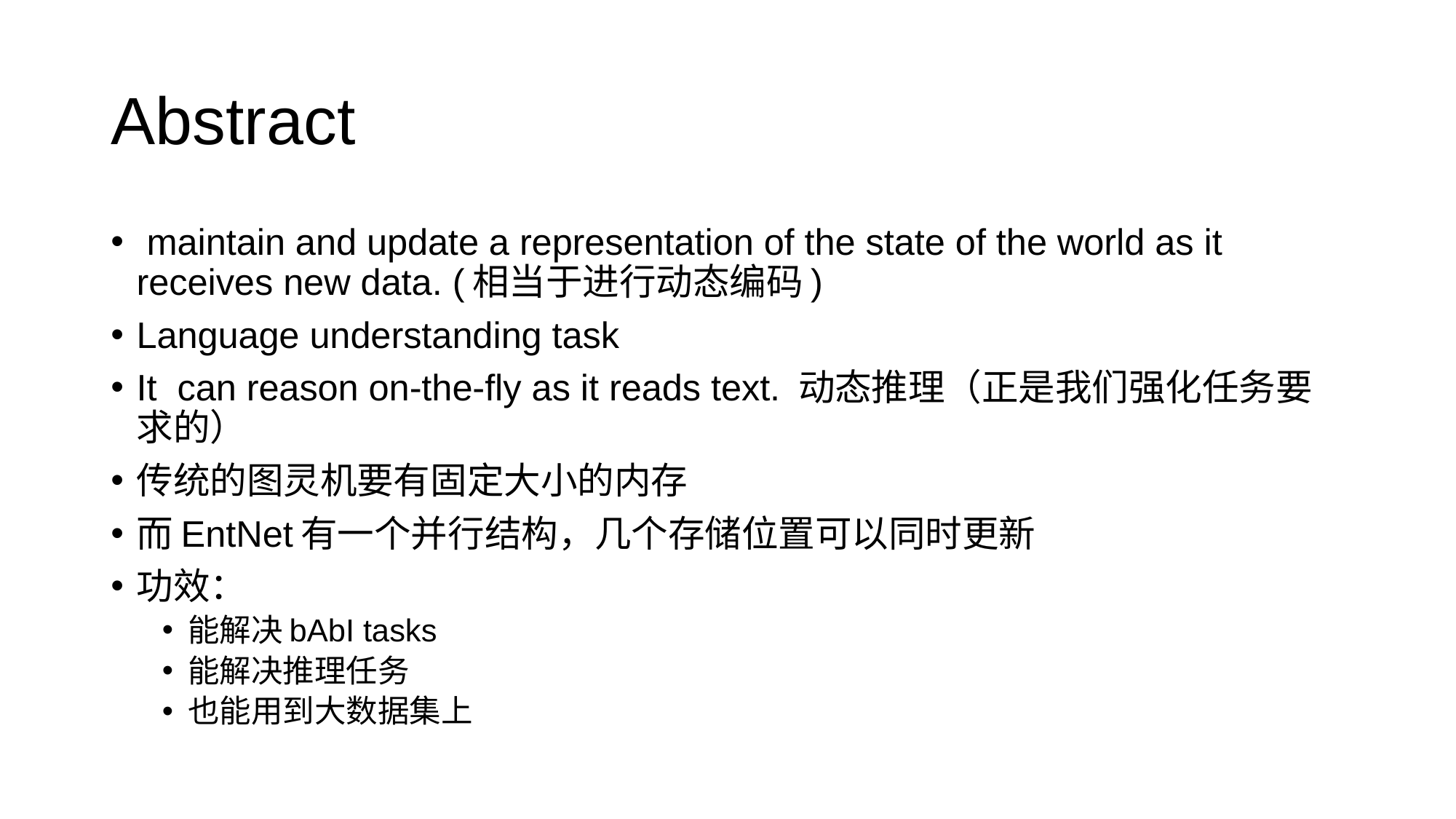

# Abstract
 maintain and update a representation of the state of the world as it receives new data. (相当于进行动态编码)
Language understanding task
It  can reason on-the-fly as it reads text. 动态推理（正是我们强化任务要求的）
传统的图灵机要有固定大小的内存
而EntNet有一个并行结构，几个存储位置可以同时更新
功效：
能解决bAbI tasks
能解决推理任务
也能用到大数据集上